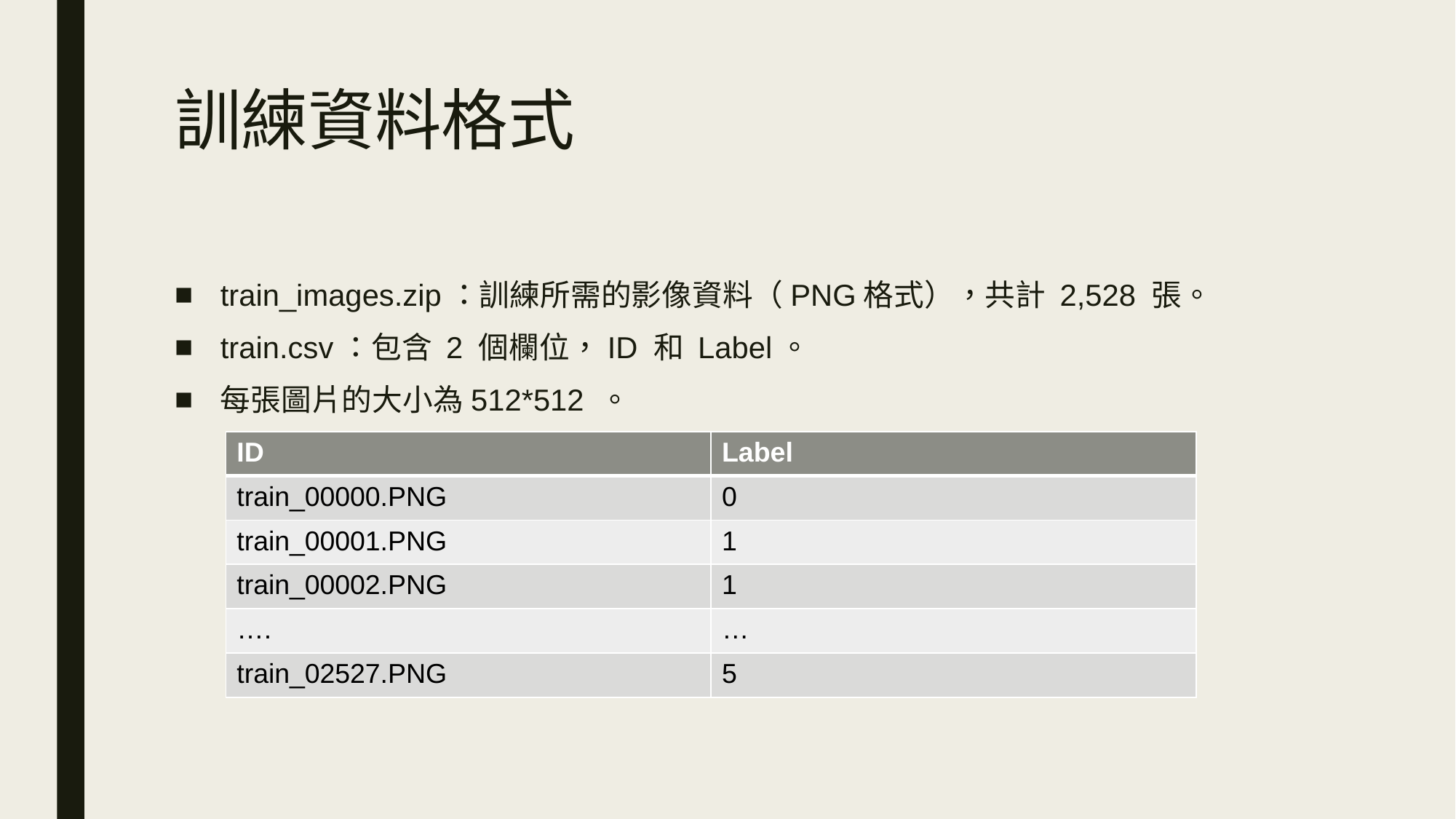

# 訓練資料格式
train_images.zip：訓練所需的影像資料（PNG格式），共計 2,528 張。
train.csv：包含 2 個欄位，ID 和 Label。
每張圖片的大小為512*512 。
| ID | Label |
| --- | --- |
| train\_00000.PNG | 0 |
| train\_00001.PNG | 1 |
| train\_00002.PNG | 1 |
| …. | … |
| train\_02527.PNG | 5 |